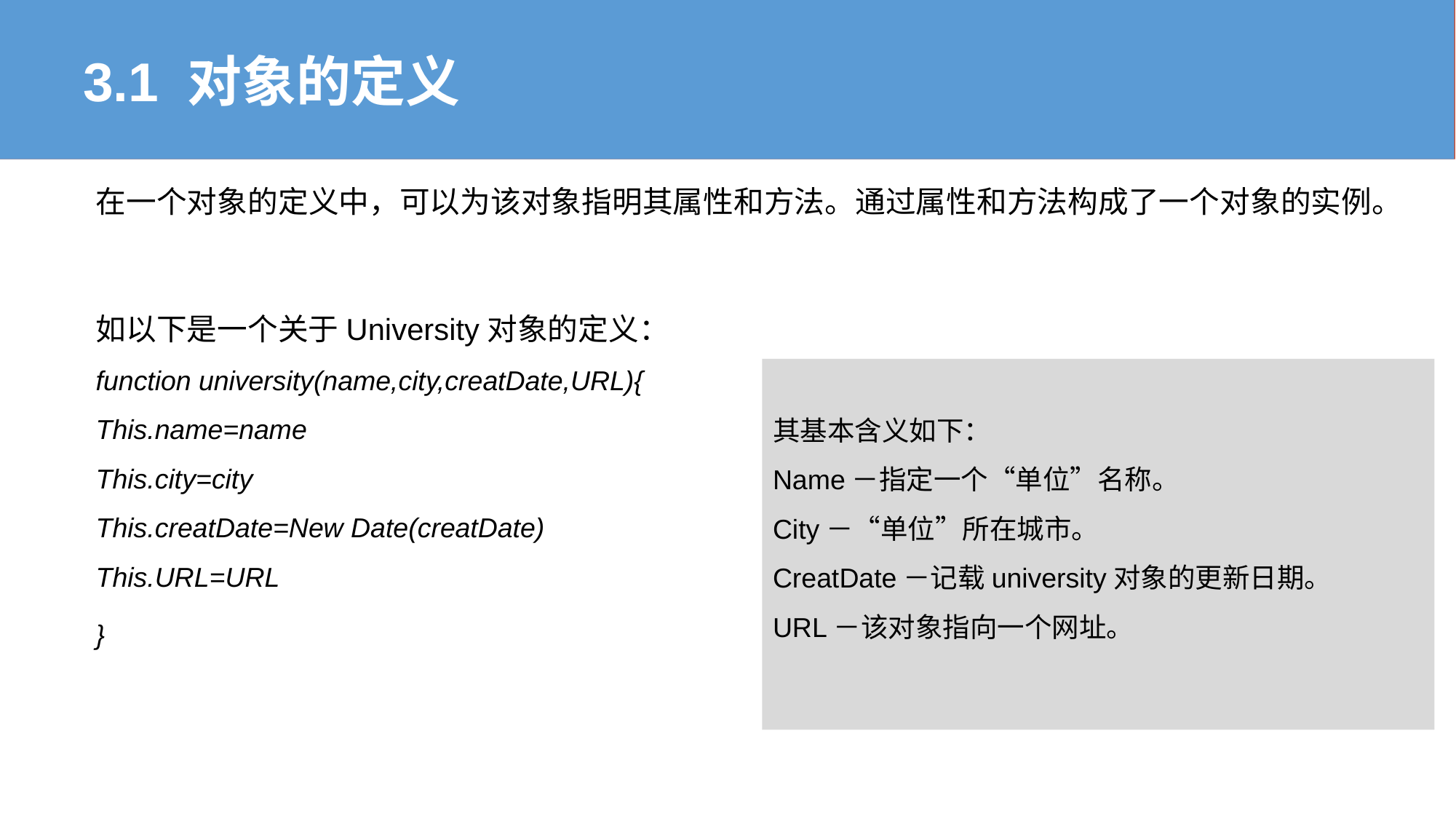

3.1 对象的定义

在一个对象的定义中，可以为该对象指明其属性和方法。通过属性和方法构成了一个对象的实例。

如以下是一个关于University对象的定义：
function university(name,city,creatDate,URL){
This.name=name
This.city=city
This.creatDate=New Date(creatDate)
This.URL=URL
}
其基本含义如下：
Name－指定一个“单位”名称。 　
City－“单位”所在城市。 　
CreatDate－记载university对象的更新日期。 　
URL－该对象指向一个网址。